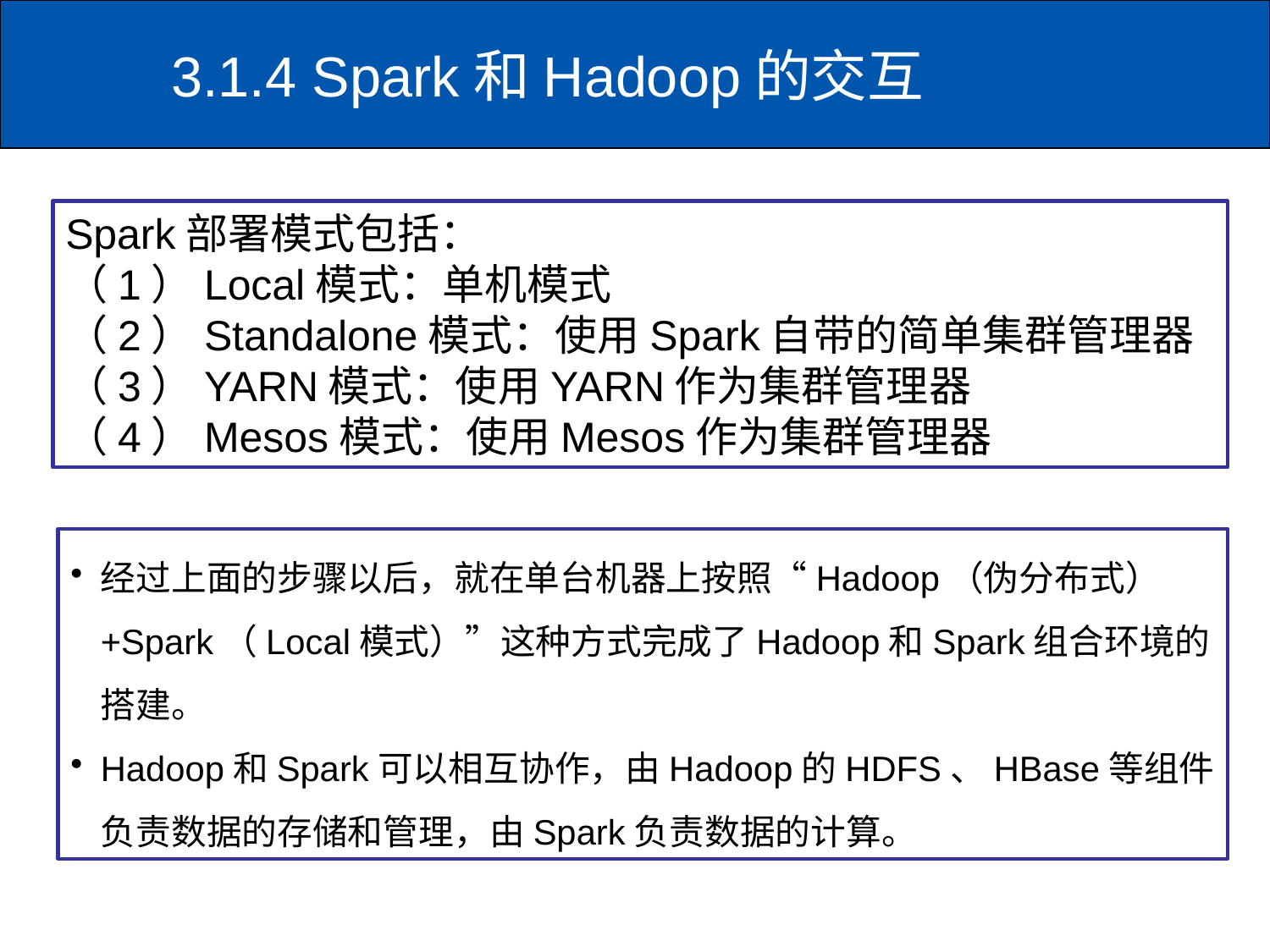

# 3.1.4 Spark和Hadoop的交互
Spark部署模式包括：
（1）Local模式：单机模式
（2）Standalone模式：使用Spark自带的简单集群管理器
（3）YARN模式：使用YARN作为集群管理器
（4）Mesos模式：使用Mesos作为集群管理器
经过上面的步骤以后，就在单台机器上按照“Hadoop（伪分布式）+Spark（Local模式）”这种方式完成了Hadoop和Spark组合环境的搭建。
Hadoop和Spark可以相互协作，由Hadoop的HDFS、HBase等组件负责数据的存储和管理，由Spark负责数据的计算。